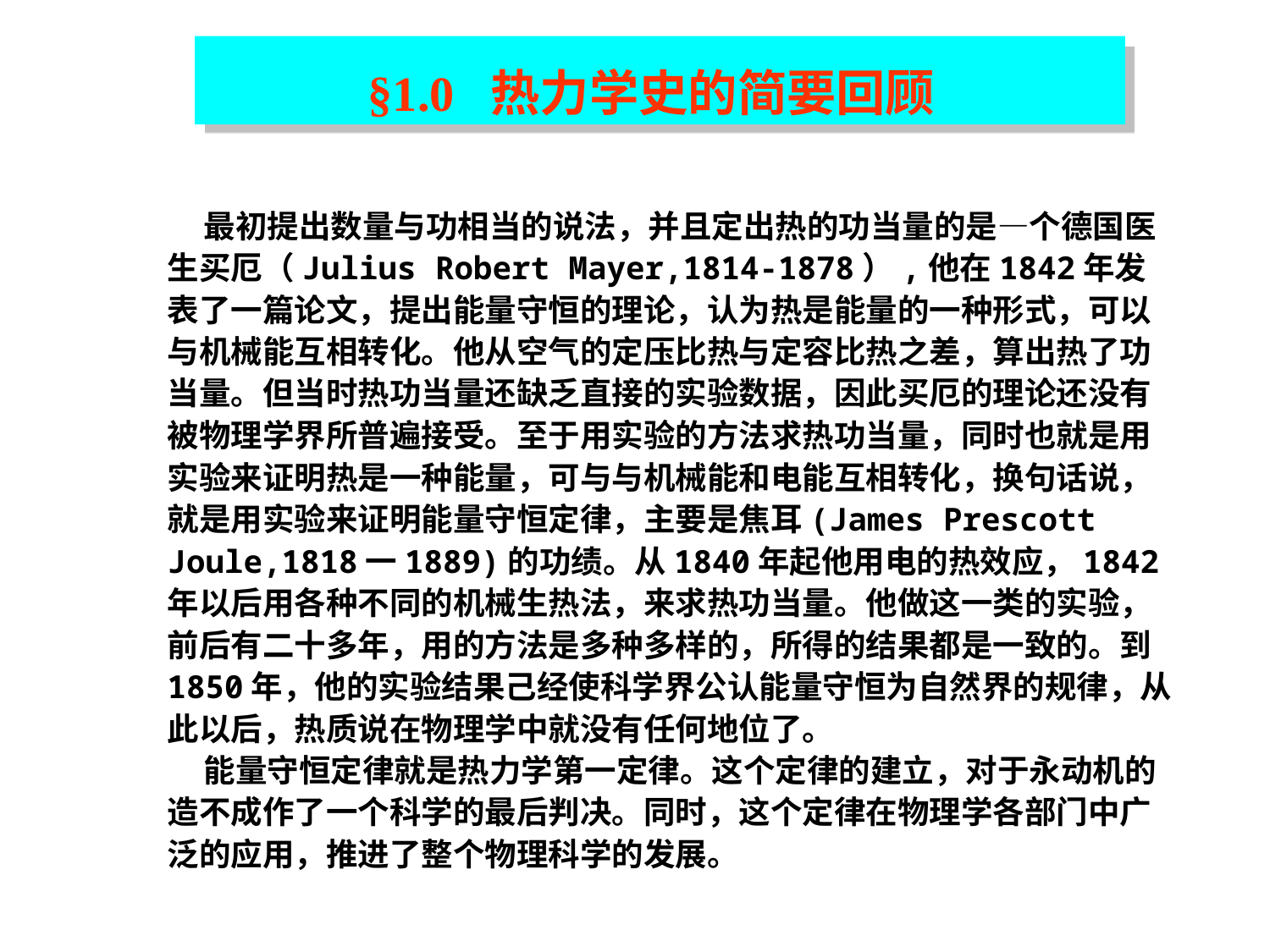

§1.0  热力学史的简要回顾
    最初提出数量与功相当的说法，并且定出热的功当量的是—个德国医生买厄（Julius Robert Mayer,1814-1878）,他在1842年发表了一篇论文，提出能量守恒的理论，认为热是能量的一种形式，可以与机械能互相转化。他从空气的定压比热与定容比热之差，算出热了功当量。但当时热功当量还缺乏直接的实验数据，因此买厄的理论还没有被物理学界所普遍接受。至于用实验的方法求热功当量，同时也就是用实验来证明热是一种能量，可与与机械能和电能互相转化，换句话说，就是用实验来证明能量守恒定律，主要是焦耳(James Prescott Joule,1818一1889)的功绩。从1840年起他用电的热效应，1842年以后用各种不同的机械生热法，来求热功当量。他做这一类的实验，前后有二十多年，用的方法是多种多样的，所得的结果都是一致的。到1850年，他的实验结果己经使科学界公认能量守恒为自然界的规律，从此以后，热质说在物理学中就没有任何地位了。
    能量守恒定律就是热力学第一定律。这个定律的建立，对于永动机的造不成作了一个科学的最后判决。同时，这个定律在物理学各部门中广泛的应用，推进了整个物理科学的发展。